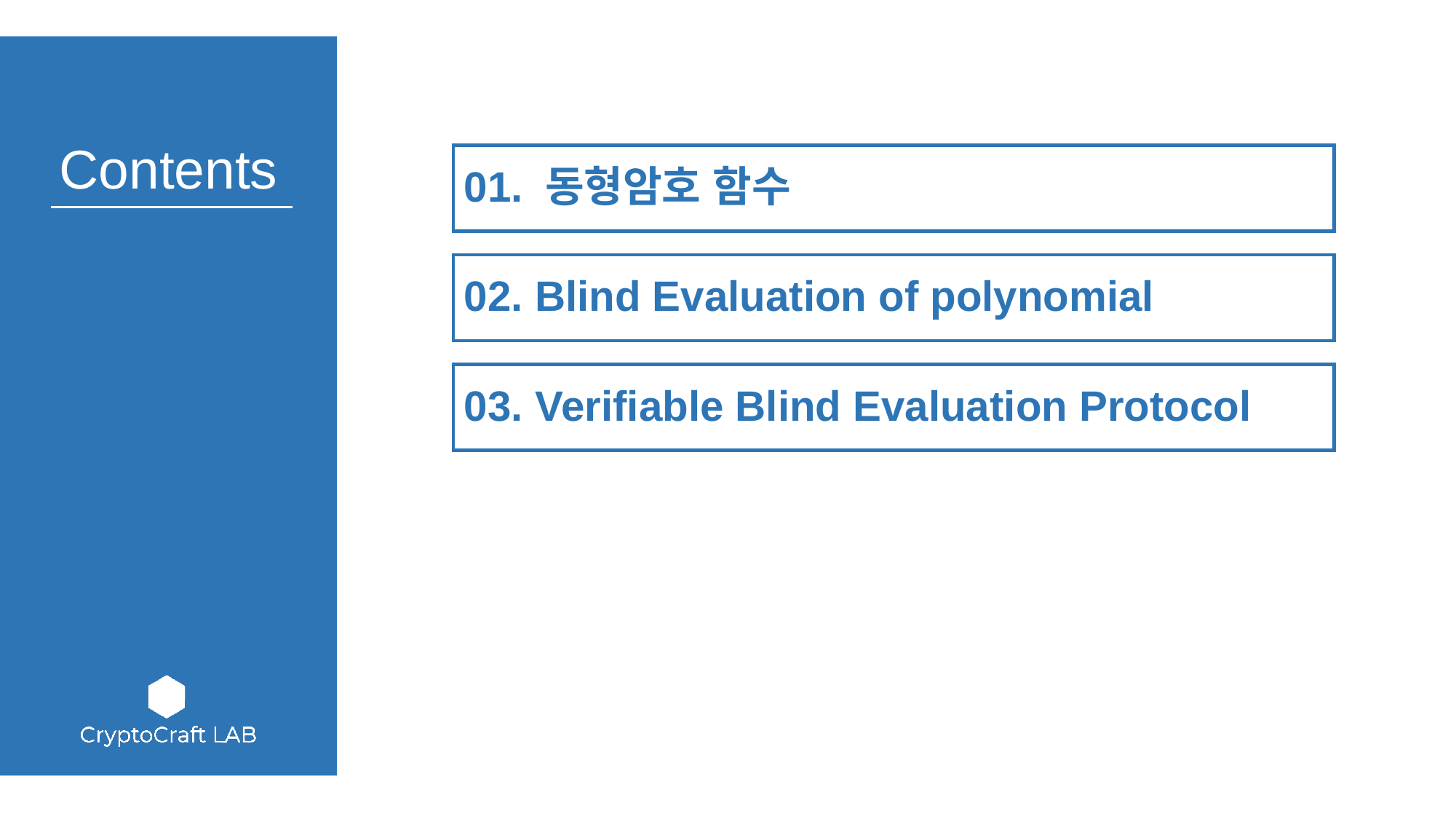

01. 동형암호 함수
02. Blind Evaluation of polynomial
03. Verifiable Blind Evaluation Protocol